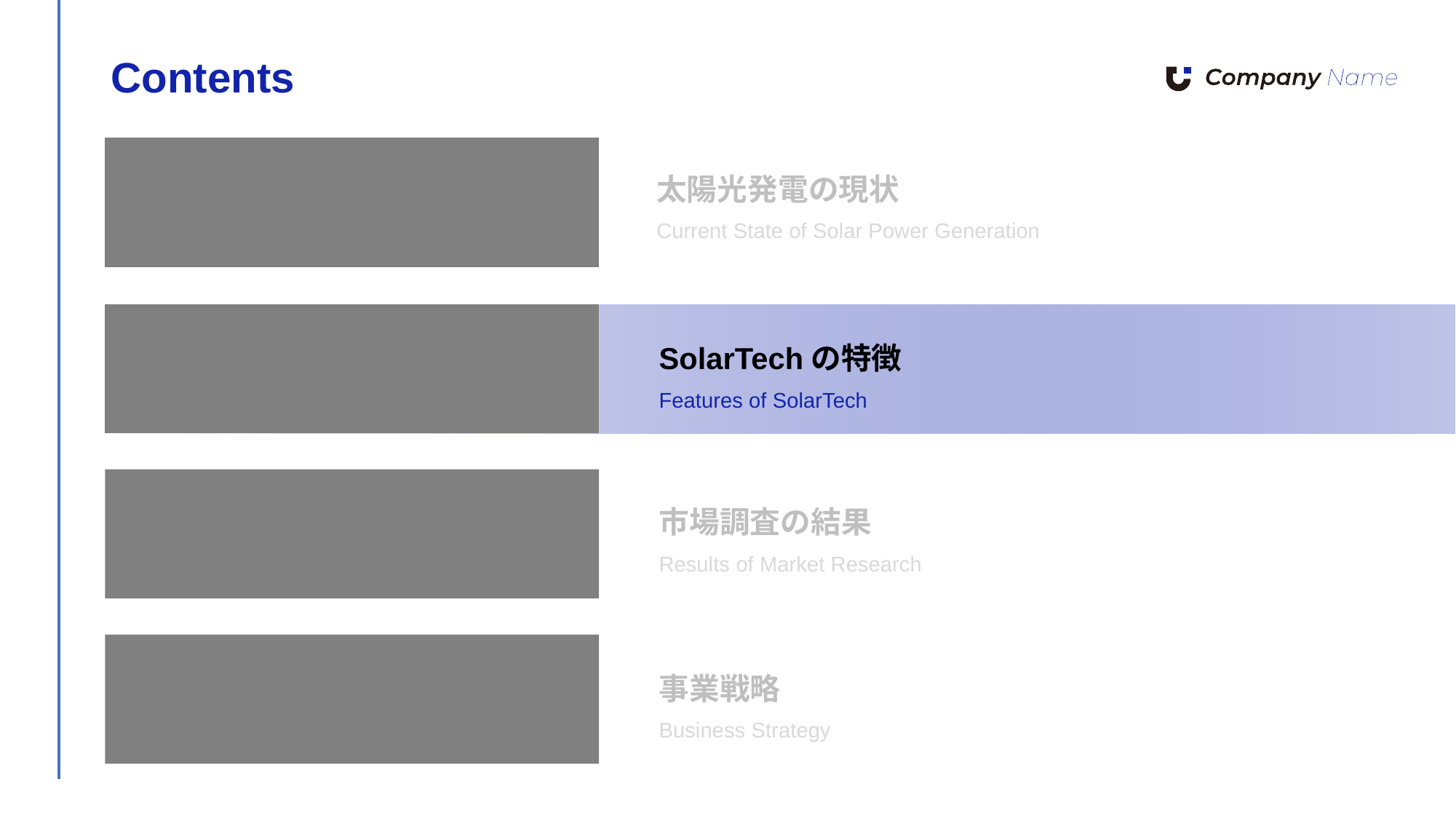

Contents

太陽光発電の現状
Current State of Solar Power Generation

SolarTechの特徴
Features of SolarTech

市場調査の結果
Results of Market Research

事業戦略
Business Strategy